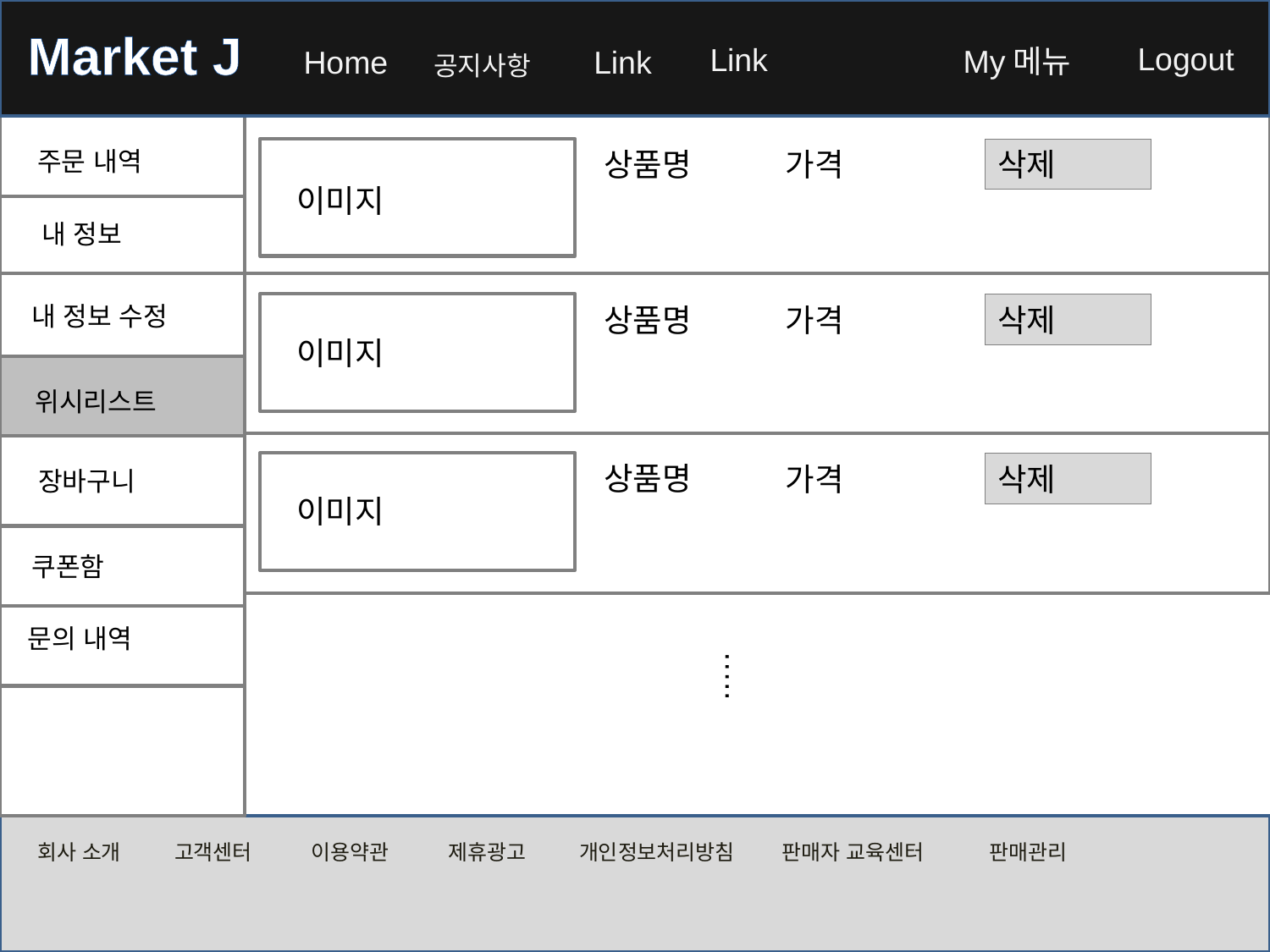

Market J
Logout
Link
My메뉴
Home
Link
공지사항
위시리스트 클릭 시

주문 내역

상품명
가격
삭제
이미지

내 정보

내 정보 수정

상품명
가격
삭제
이미지

위시리스트

상품명
가격
삭제
장바구니
이미지

쿠폰함

문의 내역
…..

회사 소개         고객센터          이용약관          제휴광고         개인정보처리방침        판매자 교육센터           판매관리